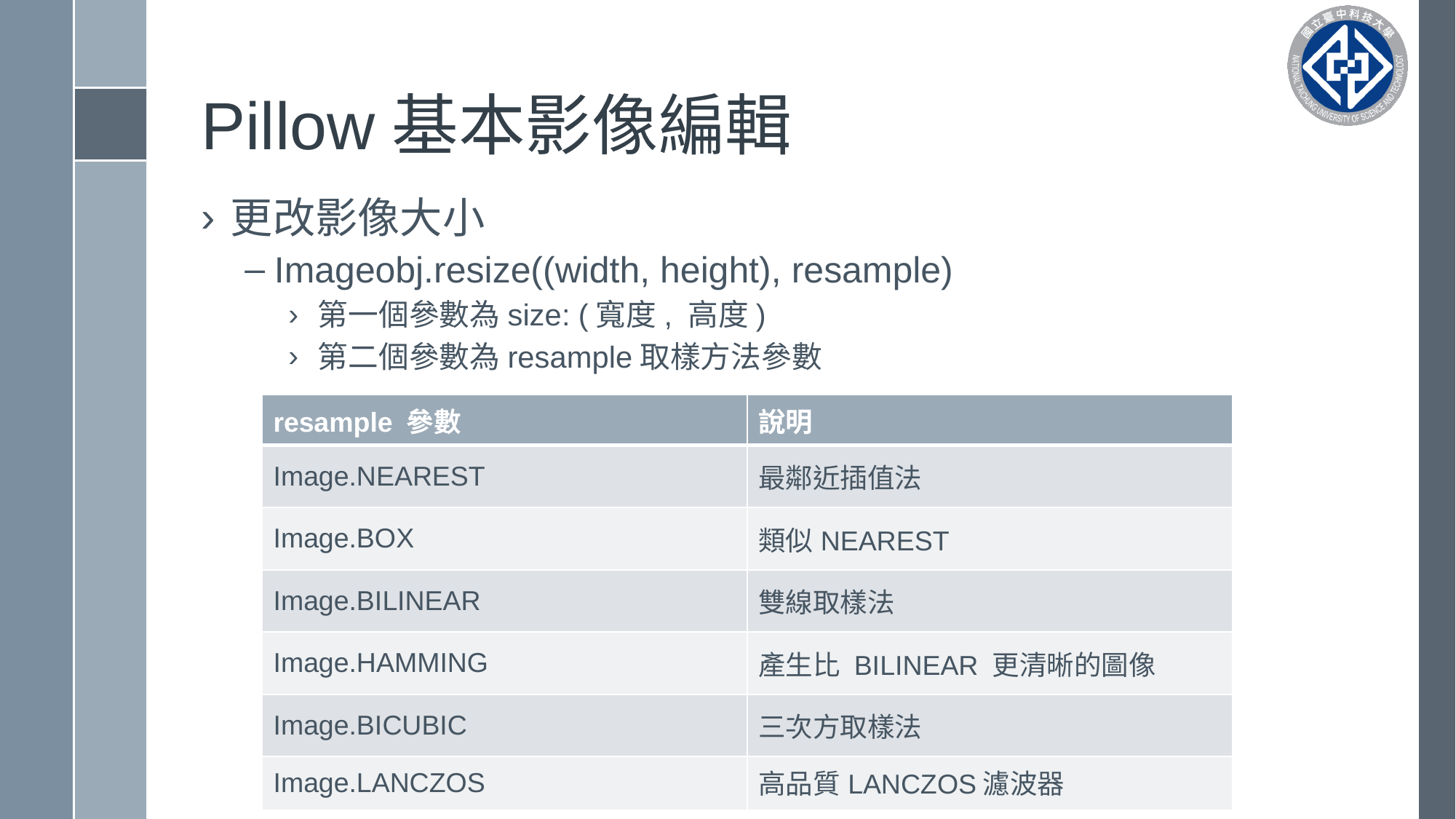

# Pillow基本影像編輯
更改影像大小
Imageobj.resize((width, height), resample)
第一個參數為size: (寬度, 高度)
第二個參數為resample取樣方法參數

| resample 參數 | 說明 |
| --- | --- |
| Image.NEAREST | 最鄰近插值法 |
| Image.BOX | 類似NEAREST |
| Image.BILINEAR | 雙線取樣法 |
| Image.HAMMING | 產生比 BILINEAR 更清晰的圖像 |
| Image.BICUBIC | 三次方取樣法 |
| Image.LANCZOS | 高品質LANCZOS濾波器 |